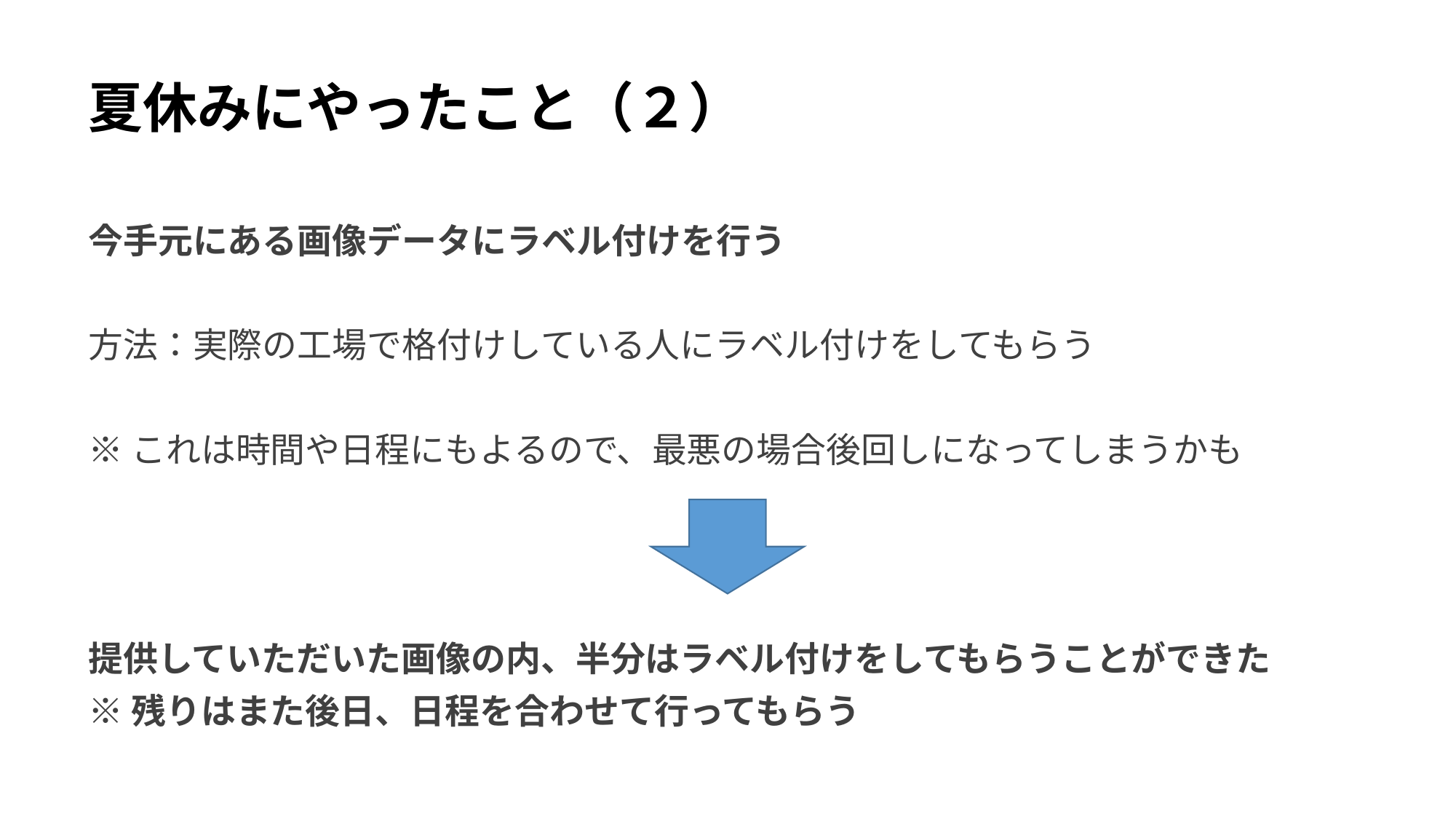

# 夏休みにやったこと（２）
今手元にある画像データにラベル付けを行う

方法：実際の工場で格付けしている人にラベル付けをしてもらう

※これは時間や日程にもよるので、最悪の場合後回しになってしまうかも

提供していただいた画像の内、半分はラベル付けをしてもらうことができた
※残りはまた後日、日程を合わせて行ってもらう